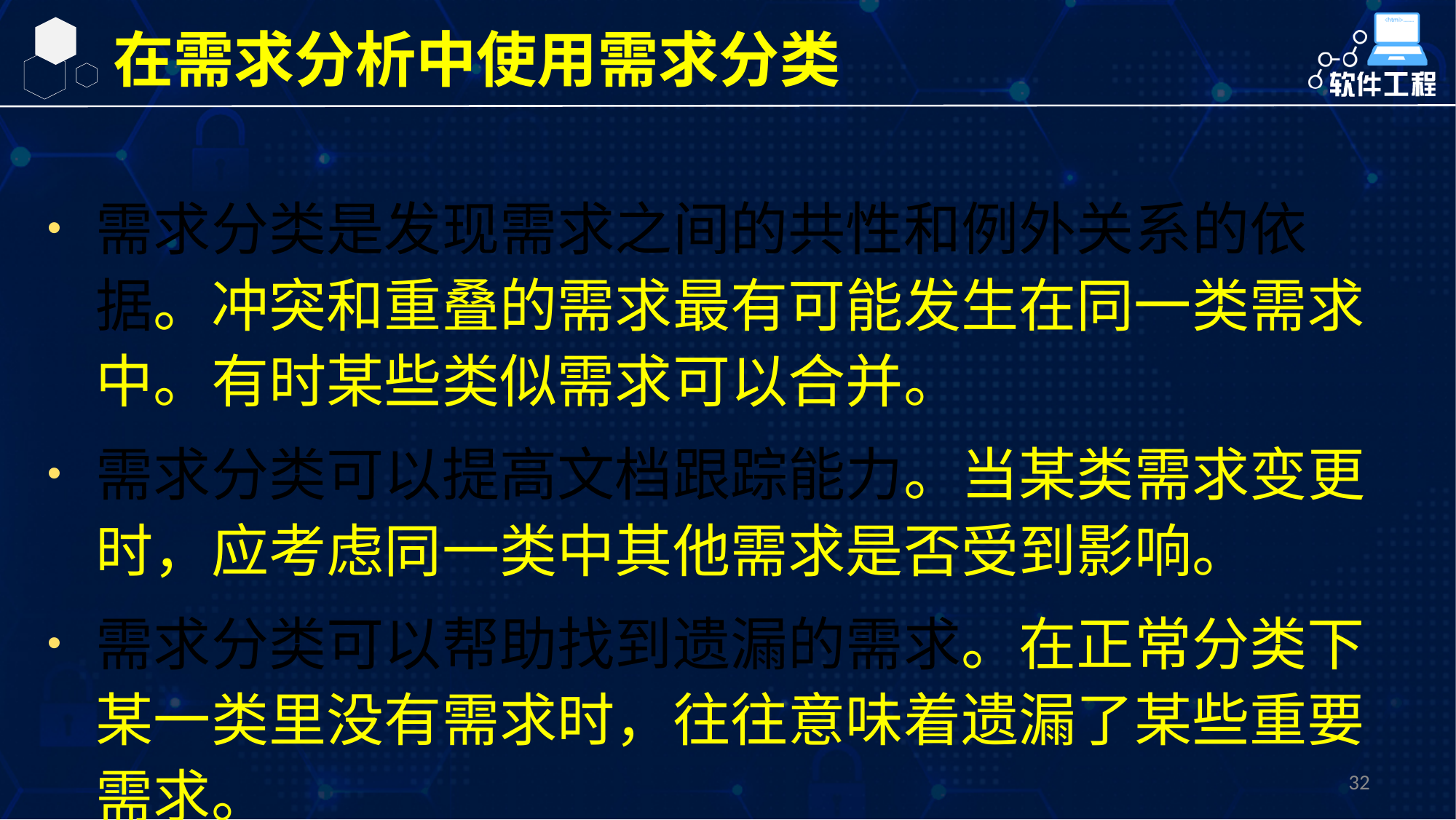

在需求分析中使用需求分类
需求分类是发现需求之间的共性和例外关系的依据。冲突和重叠的需求最有可能发生在同一类需求中。有时某些类似需求可以合并。
需求分类可以提高文档跟踪能力。当某类需求变更时，应考虑同一类中其他需求是否受到影响。
需求分类可以帮助找到遗漏的需求。在正常分类下某一类里没有需求时，往往意味着遗漏了某些重要需求。
32